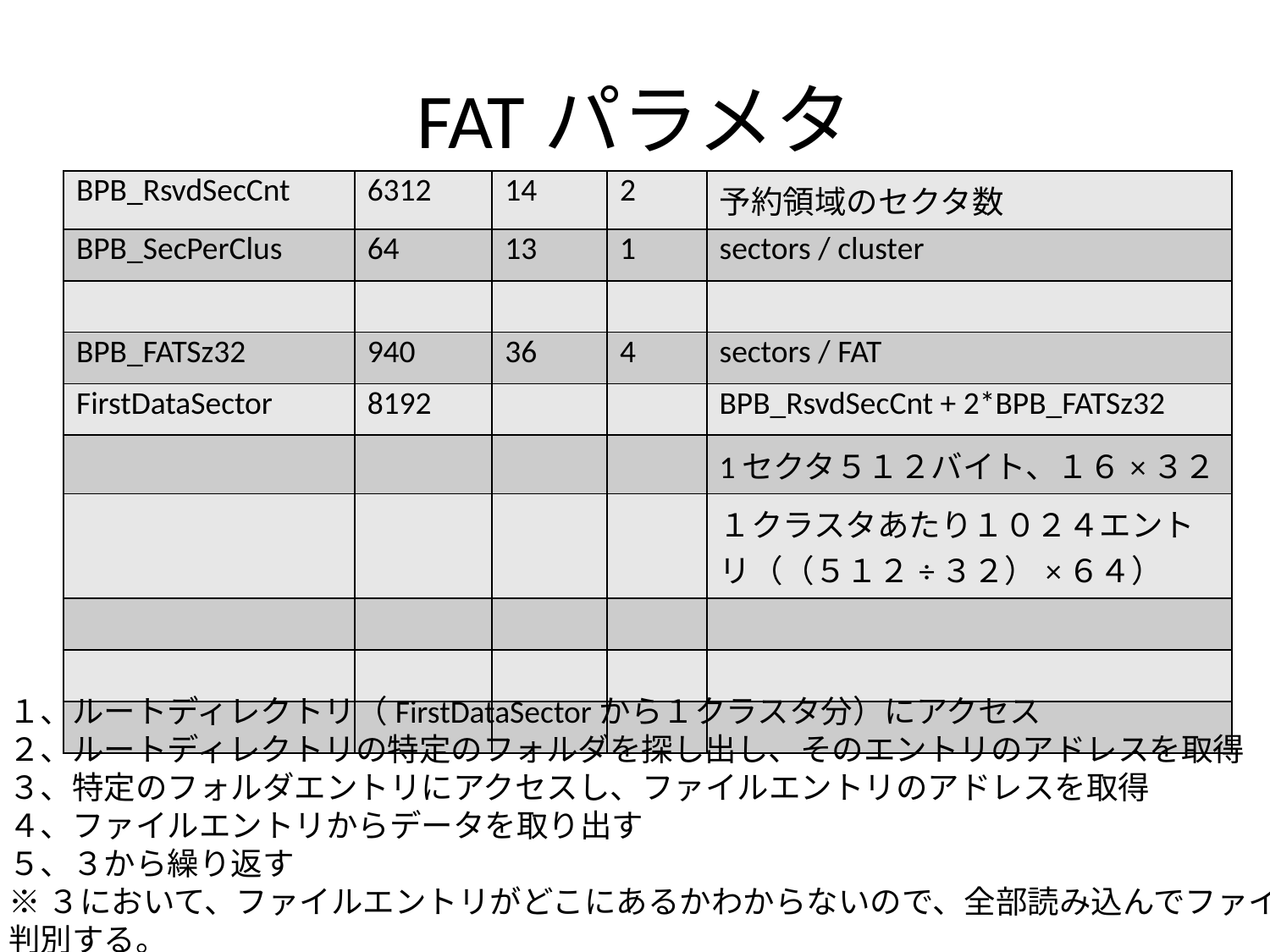

# FATパラメタ
| BPB\_RsvdSecCnt | 6312 | 14 | 2 | 予約領域のセクタ数 |
| --- | --- | --- | --- | --- |
| BPB\_SecPerClus | 64 | 13 | 1 | sectors / cluster |
|  |  |  |  |  |
| BPB\_FATSz32 | 940 | 36 | 4 | sectors / FAT |
| FirstDataSector | 8192 |  |  | BPB\_RsvdSecCnt + 2\*BPB\_FATSz32 |
|  |  |  |  | 1セクタ５１２バイト、１６×３２ |
|  |  |  |  | １クラスタあたり１０２４エントリ（（５１２÷３２）×６４） |
|  |  |  |  |  |
|  |  |  |  |  |
|  |  |  |  |  |
１、ルートディレクトリ（FirstDataSectorから１クラスタ分）にアクセス
２、ルートディレクトリの特定のフォルダを探し出し、そのエントリのアドレスを取得
３、特定のフォルダエントリにアクセスし、ファイルエントリのアドレスを取得
４、ファイルエントリからデータを取り出す
５、３から繰り返す
※３において、ファイルエントリがどこにあるかわからないので、全部読み込んでファイル名で
判別する。